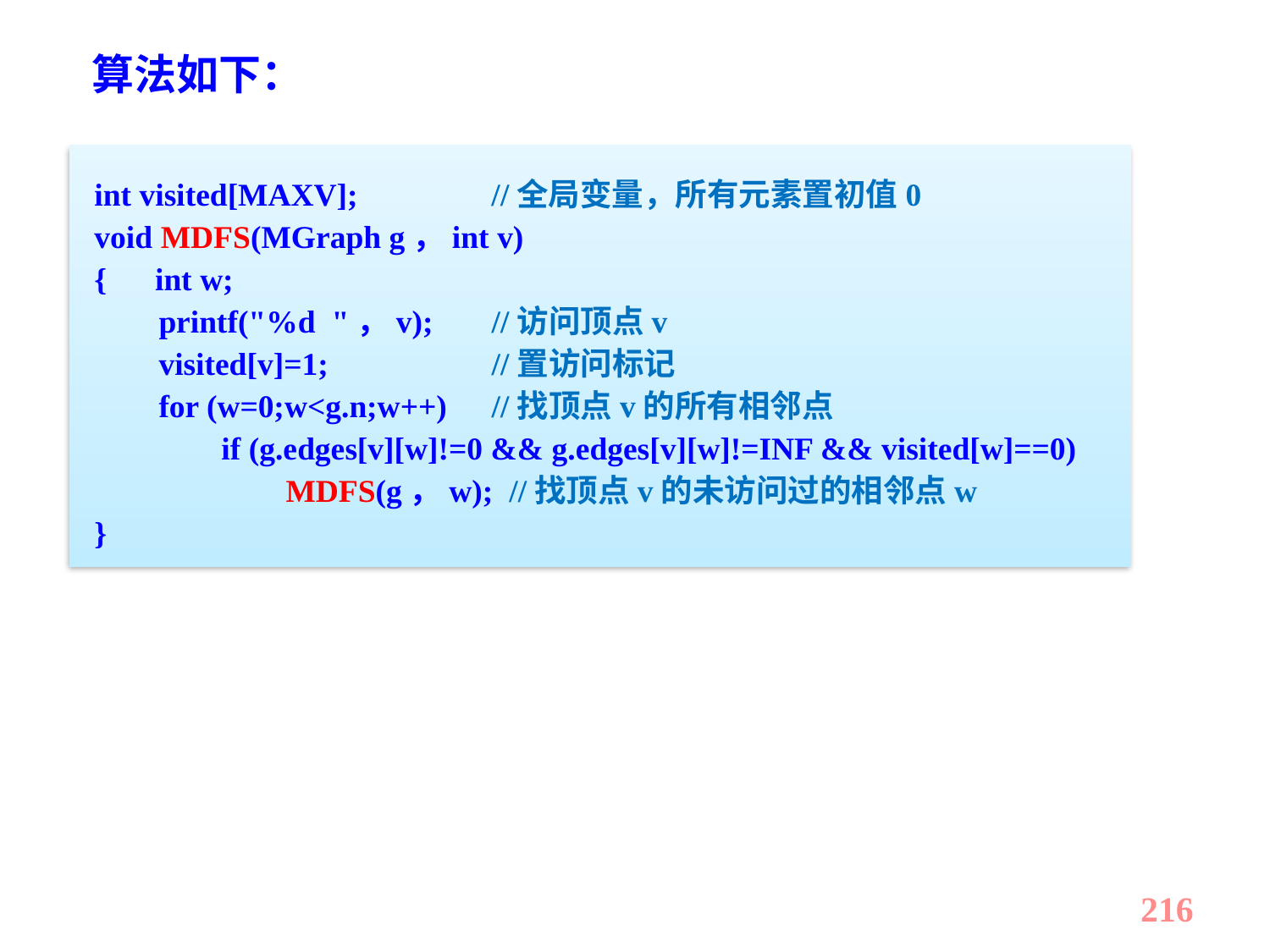

算法如下：
int visited[MAXV];	  //全局变量，所有元素置初值0
void MDFS(MGraph g，int v)
{      int w;
        printf("%d  "，v);	  //访问顶点v
        visited[v]=1;		  //置访问标记
        for (w=0;w<g.n;w++)	  //找顶点v的所有相邻点
	if (g.edges[v][w]!=0 && g.edges[v][w]!=INF && visited[w]==0)
	        MDFS(g，w);  //找顶点v的未访问过的相邻点w
}
216